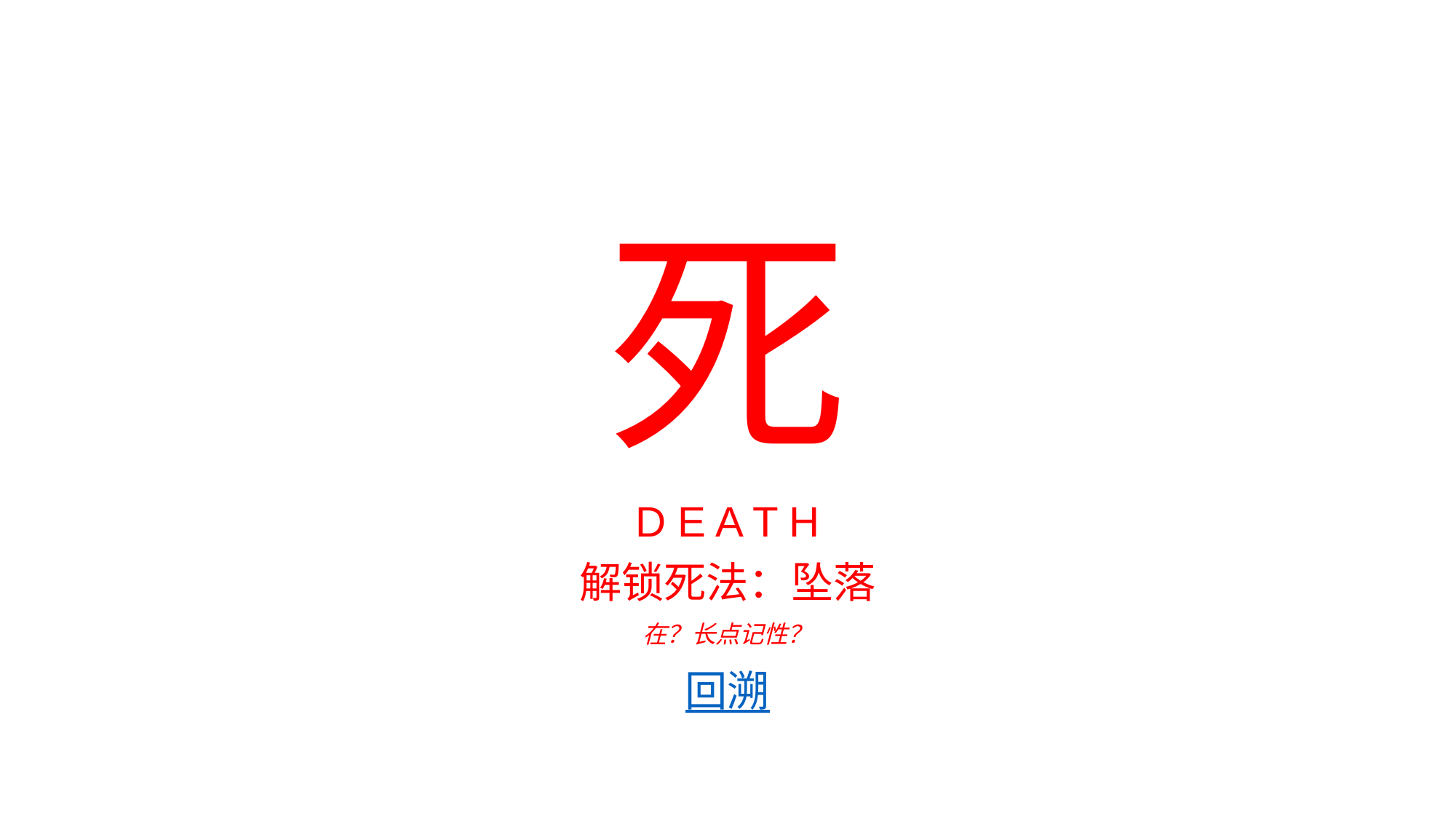

死
D E A T H
解锁死法：坠落
在？长点记性？
回溯